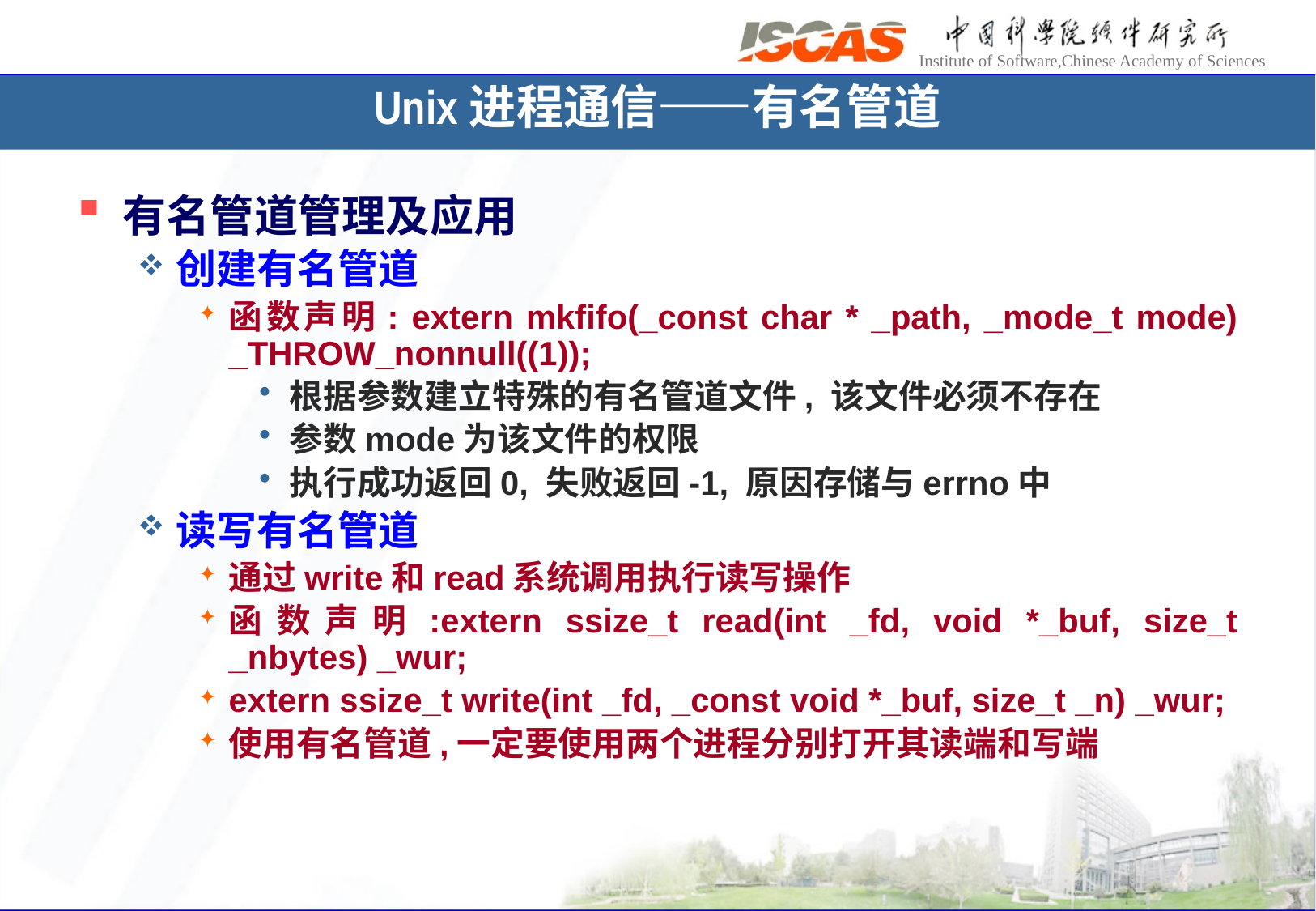

Unix进程通信——有名管道
有名管道管理及应用
创建有名管道
函数声明: extern mkfifo(_const char * _path, _mode_t mode) _THROW_nonnull((1));
根据参数建立特殊的有名管道文件, 该文件必须不存在
参数mode为该文件的权限
执行成功返回0, 失败返回-1, 原因存储与errno中
读写有名管道
通过write和read系统调用执行读写操作
函数声明:extern ssize_t read(int _fd, void *_buf, size_t _nbytes) _wur;
extern ssize_t write(int _fd, _const void *_buf, size_t _n) _wur;
使用有名管道,一定要使用两个进程分别打开其读端和写端